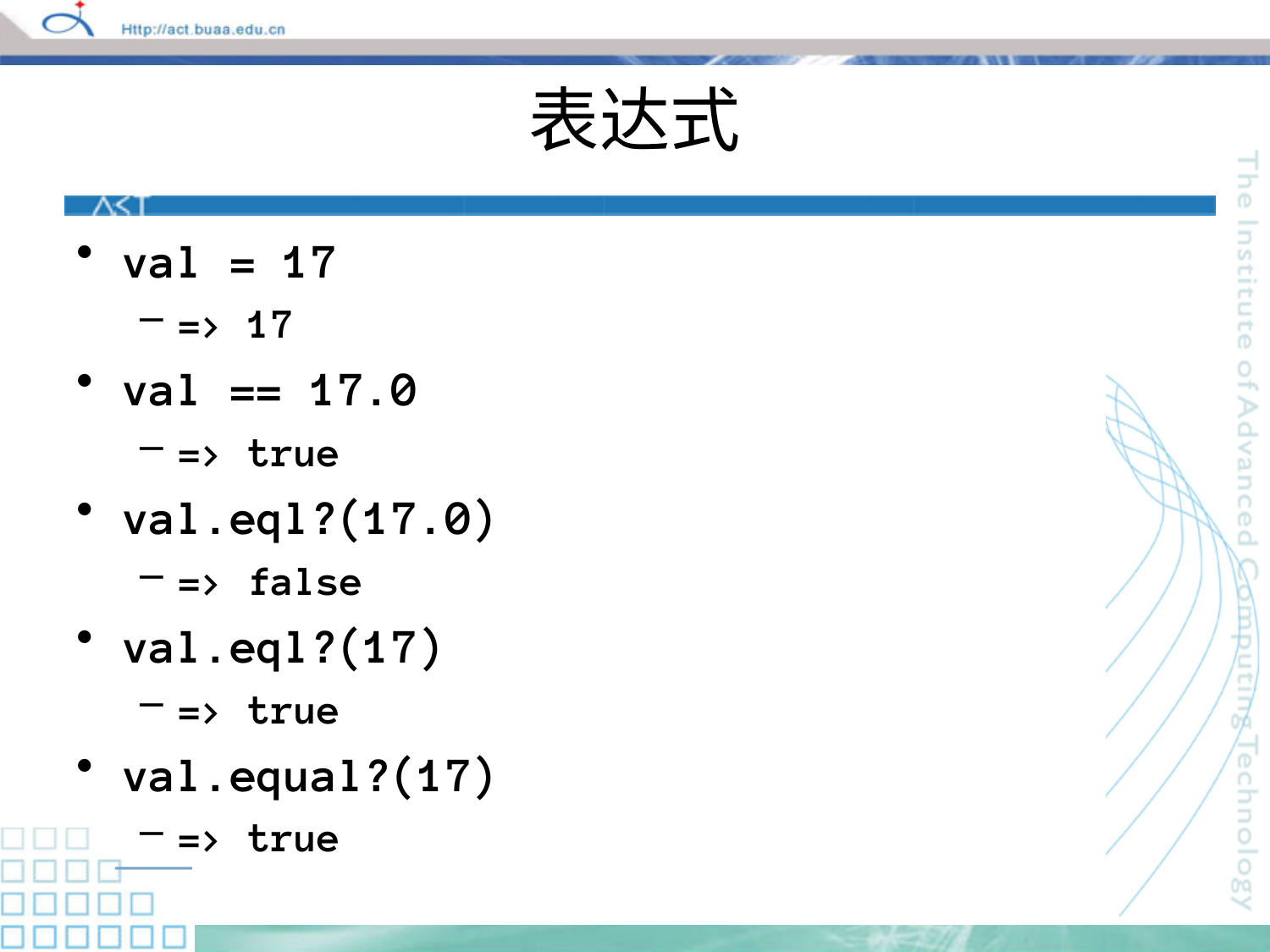

# 表达式
val = 17
=> 17
val == 17.0
=> true
val.eql?(17.0)
=> false
val.eql?(17)
=> true
val.equal?(17)
=> true